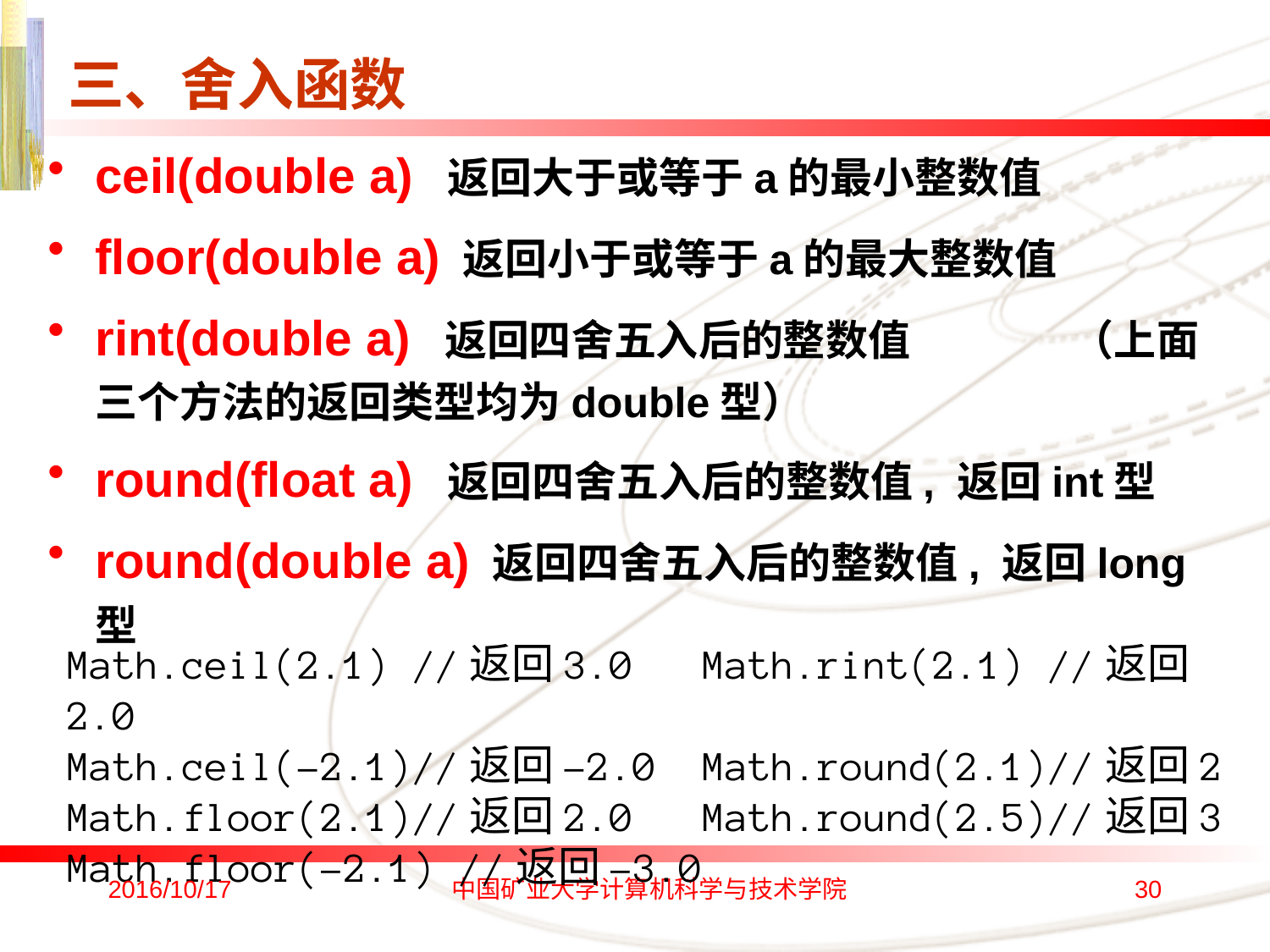

三、舍入函数
ceil(double a)  返回大于或等于a的最小整数值
floor(double a) 返回小于或等于a的最大整数值
rint(double a)  返回四舍五入后的整数值                 （上面三个方法的返回类型均为double型）
round(float a)  返回四舍五入后的整数值, 返回int型
round(double a) 返回四舍五入后的整数值, 返回long型

Math.ceil(2.1) //返回3.0   Math.rint(2.1) //返回2.0
Math.ceil(-2.1)//返回-2.0  Math.round(2.1)//返回2
Math.floor(2.1)//返回2.0   Math.round(2.5)//返回3
Math.floor(-2.1) //返回-3.0
2016/10/17
中国矿业大学计算机科学与技术学院
30